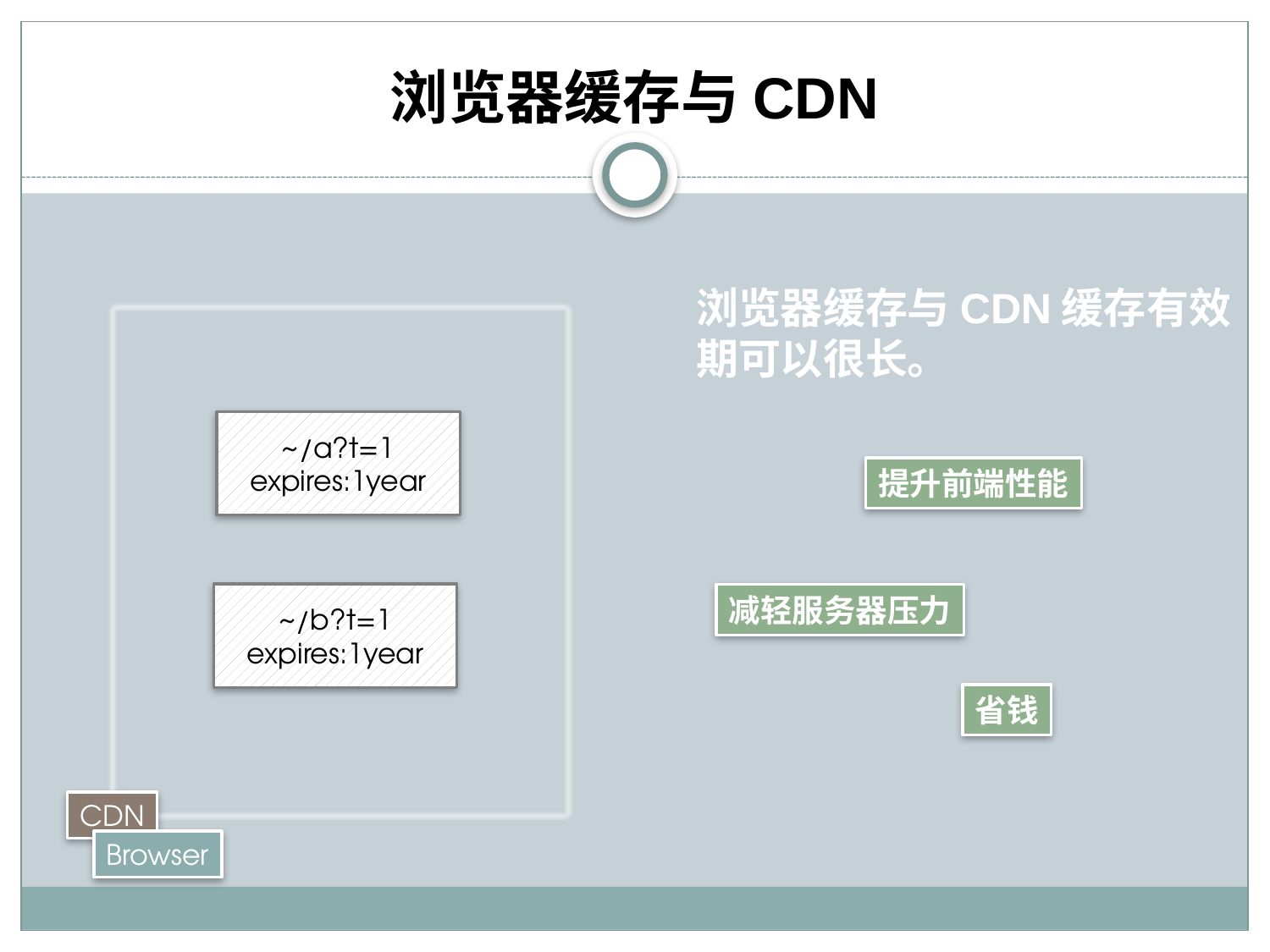

# 浏览器缓存与CDN
浏览器缓存与CDN缓存有效
期可以很长。

~/a?t=1
expires:1year
提升前端性能
~/b?t=1
expires:1year
减轻服务器压力
省钱
CDN
Browser